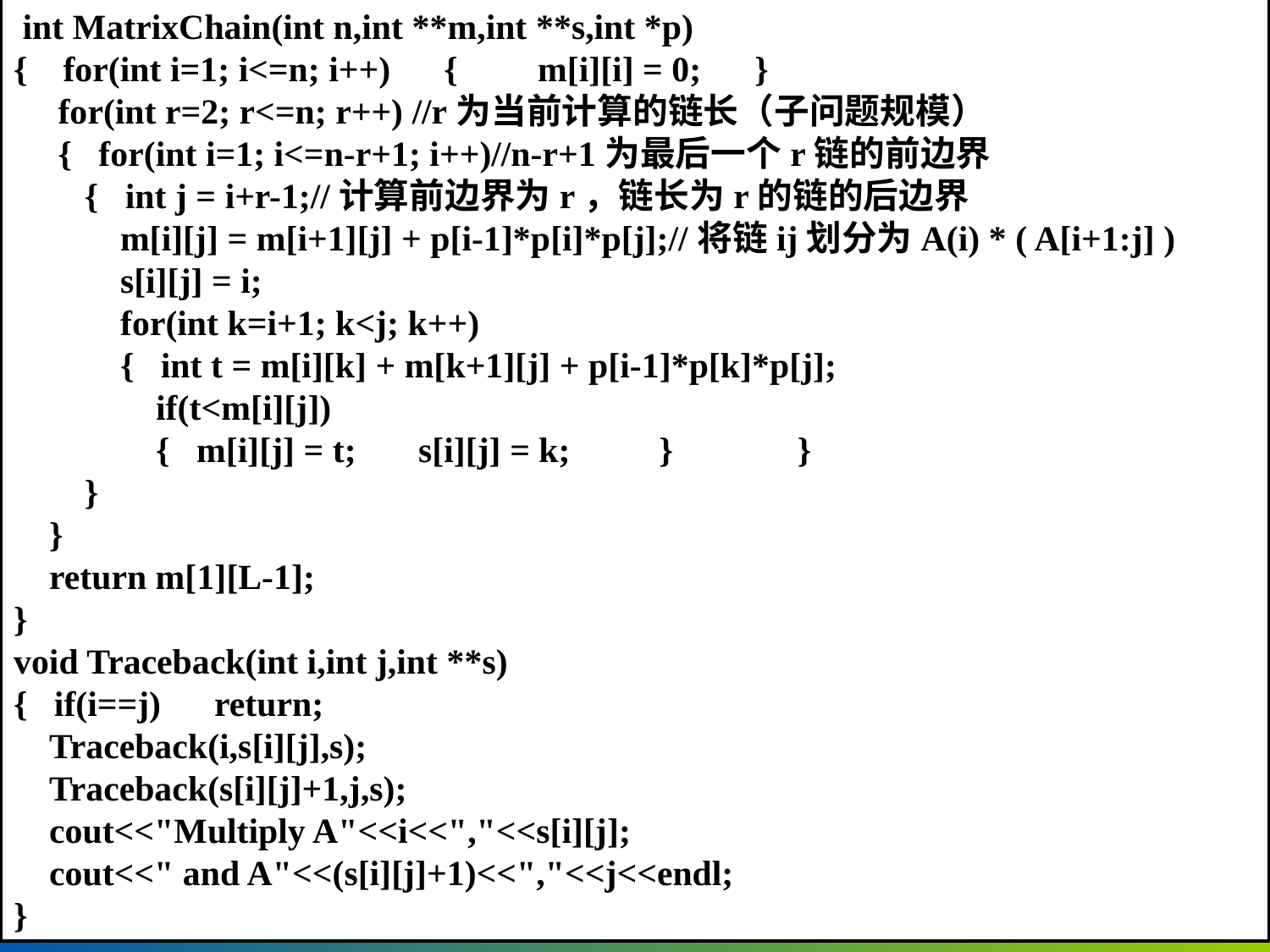

int MatrixChain(int n,int **m,int **s,int *p)
{    for(int i=1; i<=n; i++)      {         m[i][i] = 0;      }
     for(int r=2; r<=n; r++) //r为当前计算的链长（子问题规模）
     {   for(int i=1; i<=n-r+1; i++)//n-r+1为最后一个r链的前边界
        {   int j = i+r-1;//计算前边界为r，链长为r的链的后边界
            m[i][j] = m[i+1][j] + p[i-1]*p[i]*p[j];//将链ij划分为A(i) * ( A[i+1:j] )
            s[i][j] = i;
            for(int k=i+1; k<j; k++)
            {   int t = m[i][k] + m[k+1][j] + p[i-1]*p[k]*p[j];
                if(t<m[i][j])
                {   m[i][j] = t;       s[i][j] = k;          }              }
        }
    }
    return m[1][L-1];
}
void Traceback(int i,int j,int **s)
{   if(i==j)      return;
    Traceback(i,s[i][j],s);
    Traceback(s[i][j]+1,j,s);
    cout<<"Multiply A"<<i<<","<<s[i][j];
    cout<<" and A"<<(s[i][j]+1)<<","<<j<<endl;
}